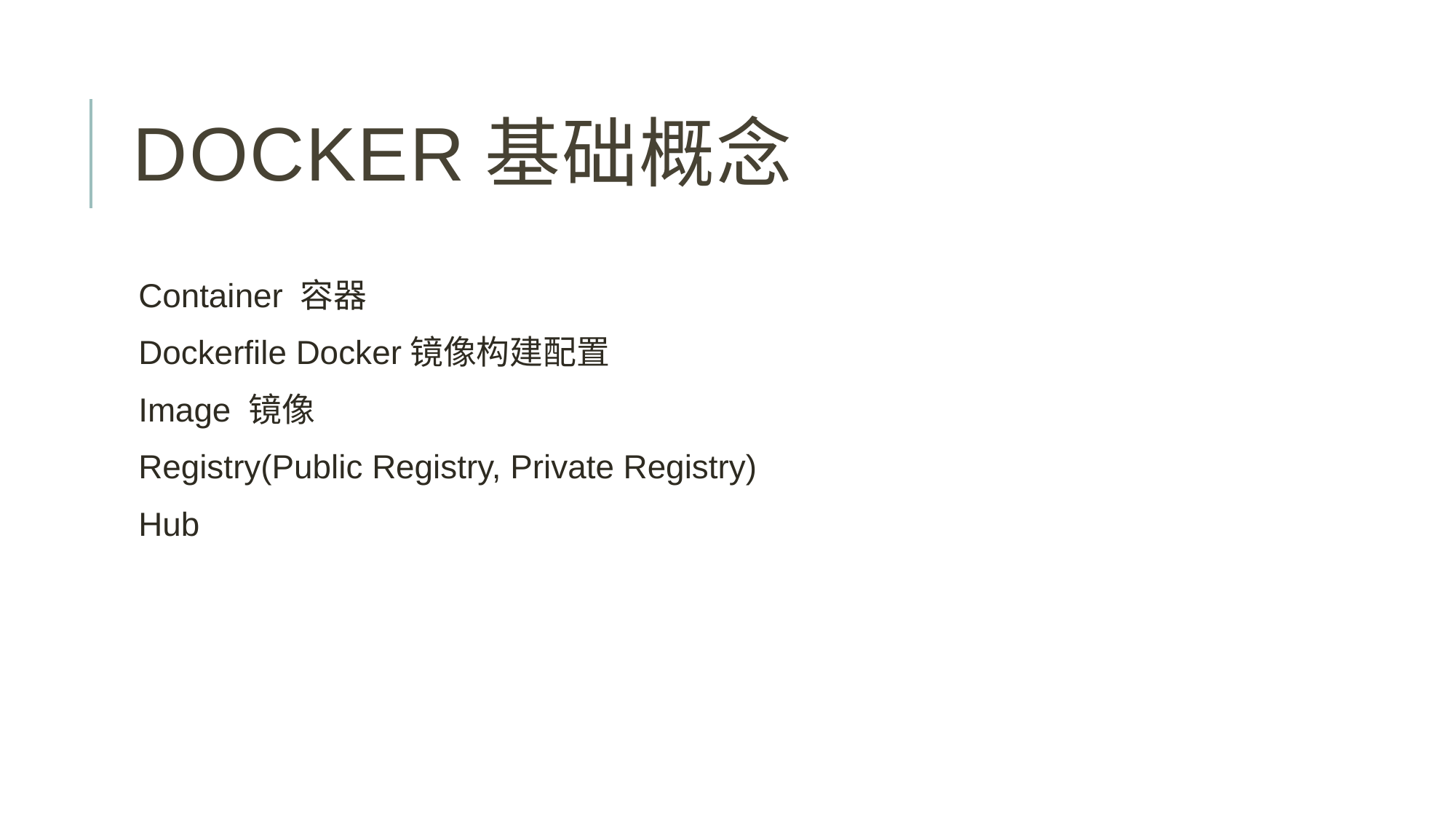

# Docker基础概念
Container 容器
Dockerfile Docker镜像构建配置
Image 镜像
Registry(Public Registry, Private Registry)
Hub